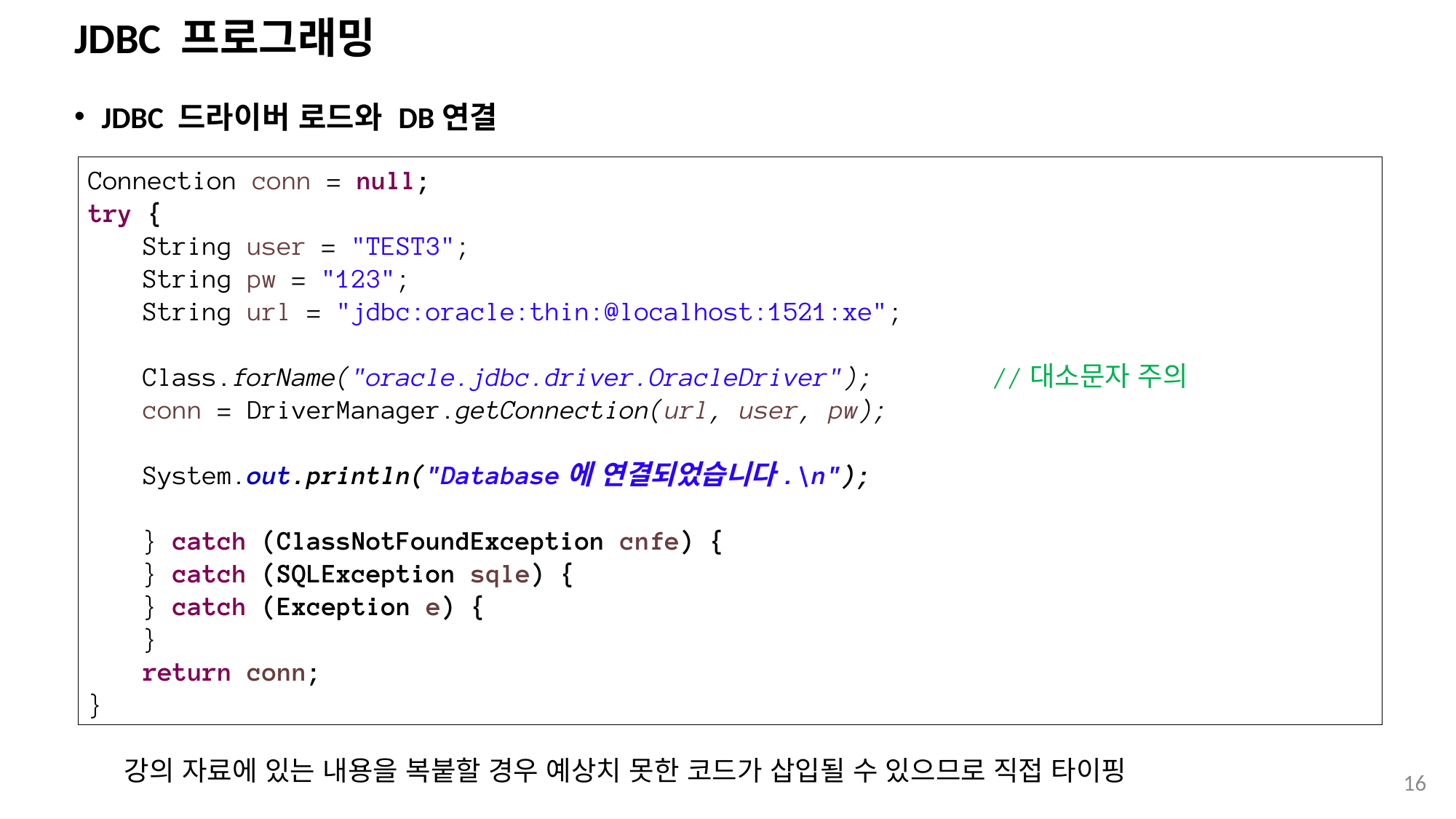

# JDBC 프로그래밍
JDBC 드라이버 로드와 DB연결
Connection conn = null;
try {
String user = "TEST3";
String pw = "123";
String url = "jdbc:oracle:thin:@localhost:1521:xe";

Class.forName("oracle.jdbc.driver.OracleDriver");        //대소문자 주의
conn = DriverManager.getConnection(url, user, pw);

System.out.println("Database에 연결되었습니다.\n");

} catch (ClassNotFoundException cnfe) {
} catch (SQLException sqle) {
} catch (Exception e) {
}
return conn;
}
강의 자료에 있는 내용을 복붙할 경우 예상치 못한 코드가 삽입될 수 있으므로 직접 타이핑
16